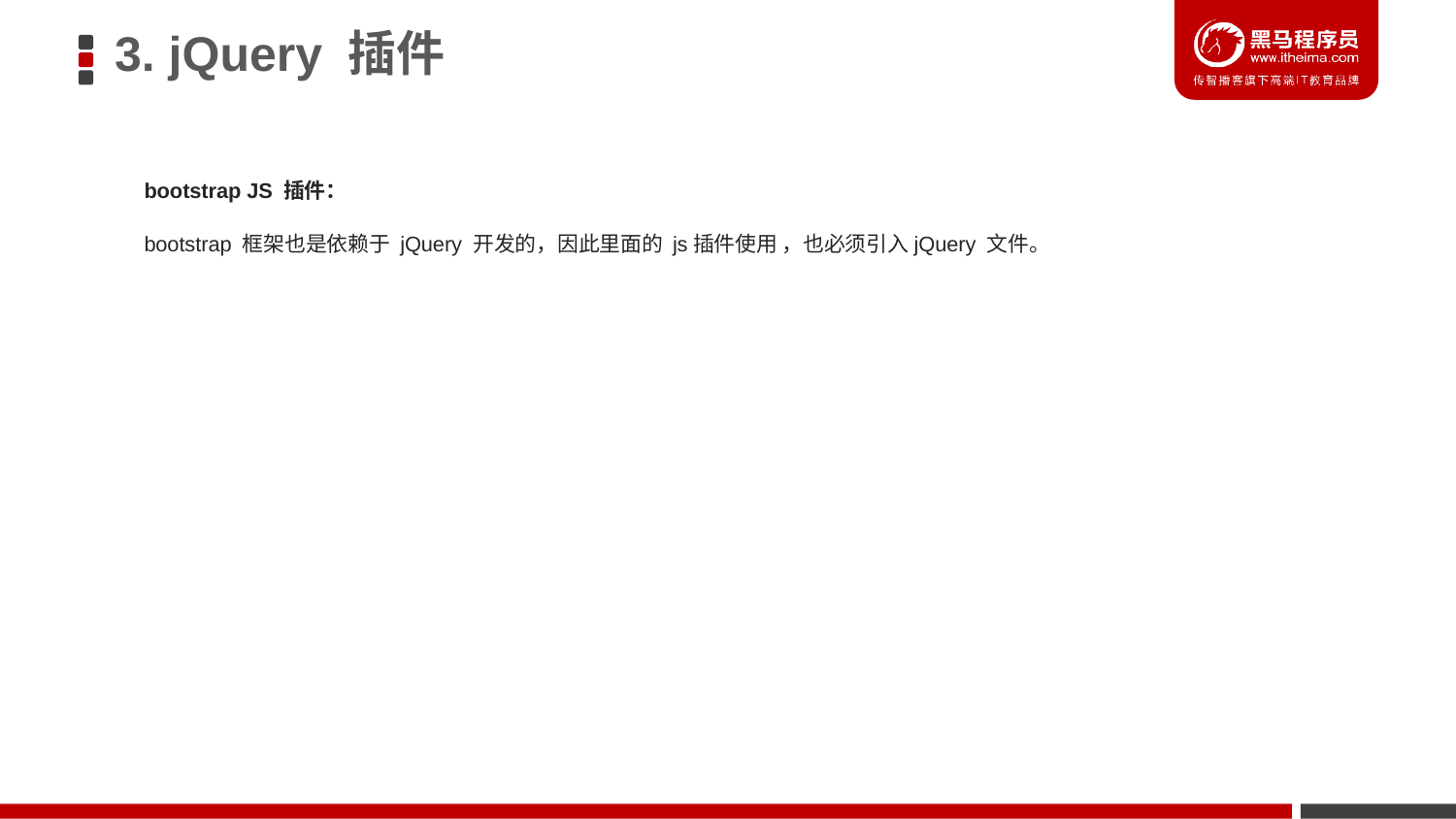

# 3. jQuery 插件
bootstrap JS 插件：
bootstrap 框架也是依赖于 jQuery 开发的，因此里面的 js插件使用 ，也必须引入jQuery 文件。